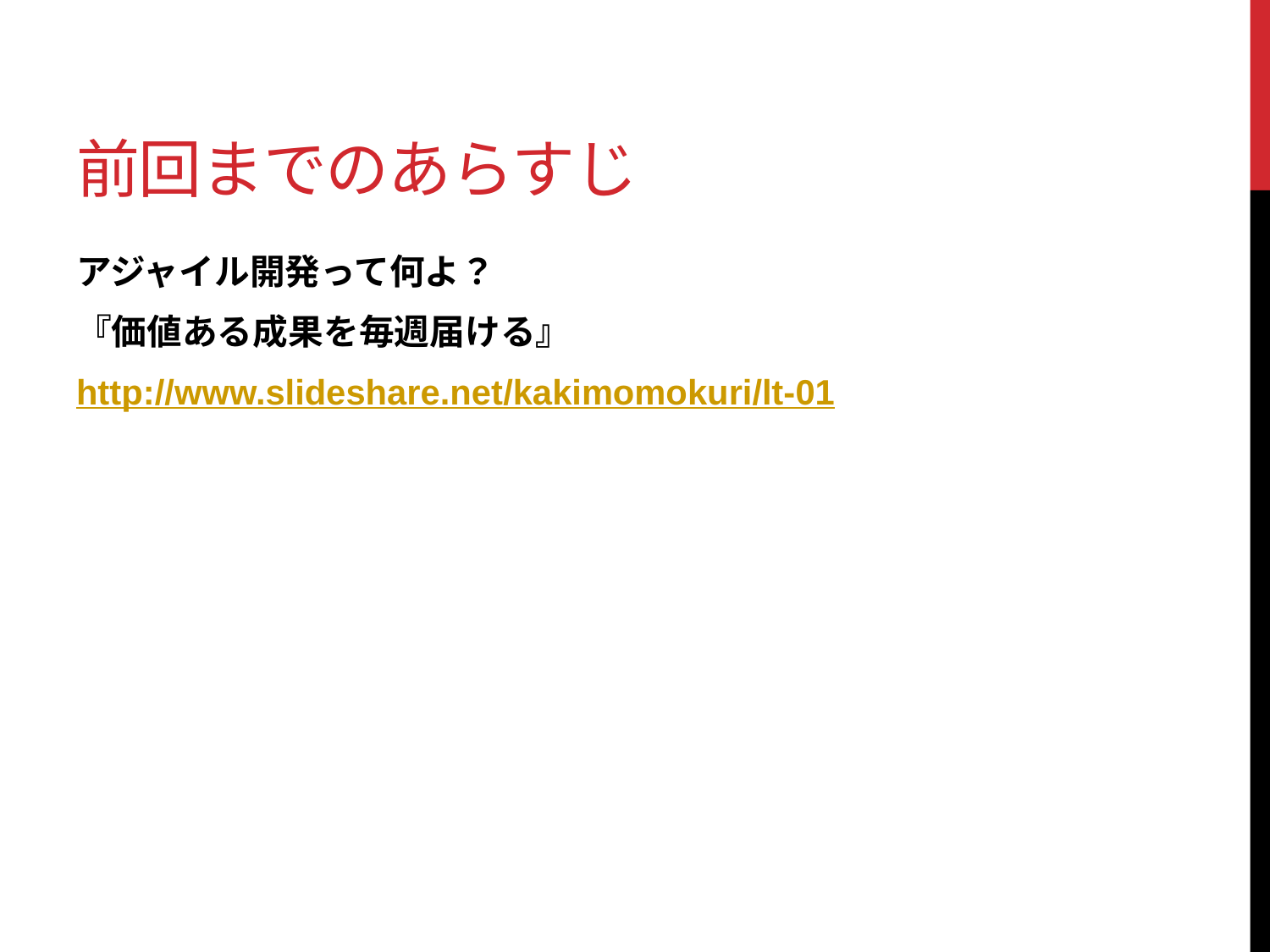

# 前回までのあらすじ
アジャイル開発って何よ？
『価値ある成果を毎週届ける』
http://www.slideshare.net/kakimomokuri/lt-01